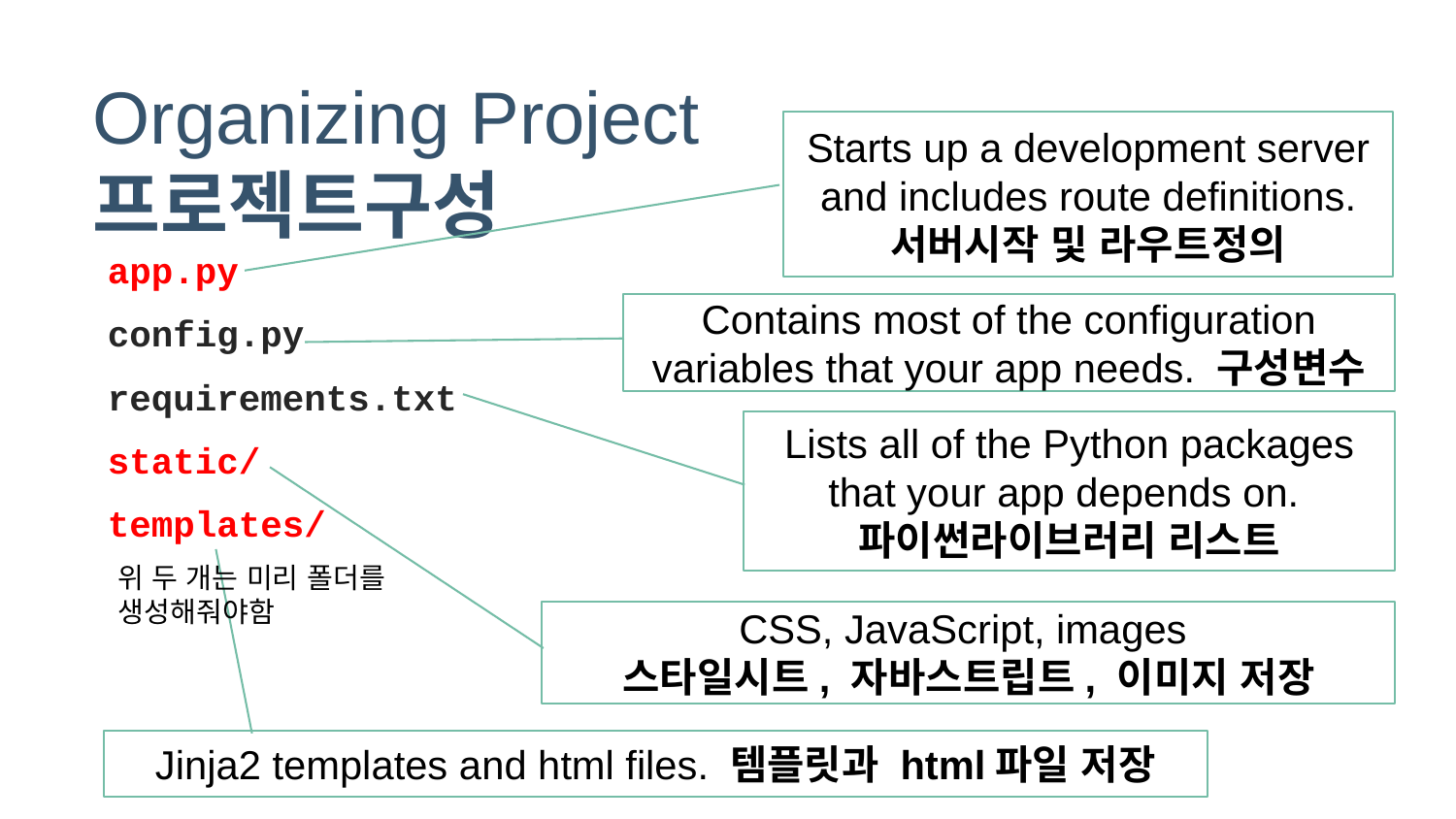

# Organizing Project 프로젝트구성
Starts up a development server and includes route definitions. 서버시작 및 라우트정의
app.py
config.py
requirements.txt
static/
templates/
Contains most of the configuration variables that your app needs. 구성변수
Lists all of the Python packages that your app depends on.  파이썬라이브러리 리스트
위 두 개는 미리 폴더를 생성해줘야함
CSS, JavaScript, images
스타일시트, 자바스트립트, 이미지 저장
Jinja2 templates and html files. 템플릿과 html파일 저장